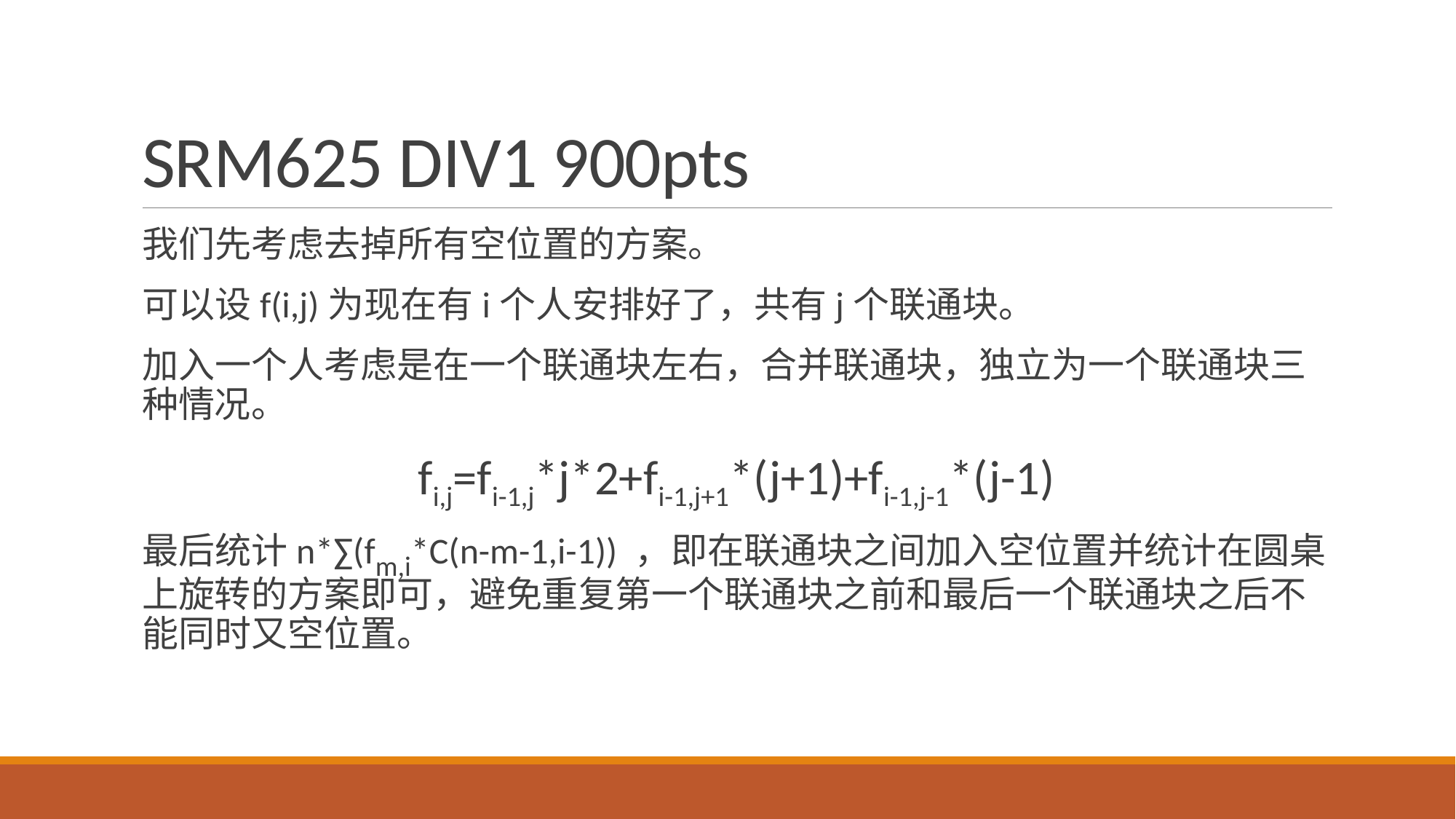

# SRM625 DIV1 900pts
我们先考虑去掉所有空位置的方案。
可以设f(i,j)为现在有i个人安排好了，共有j个联通块。
加入一个人考虑是在一个联通块左右，合并联通块，独立为一个联通块三种情况。
fi,j=fi-1,j*j*2+fi-1,j+1*(j+1)+fi-1,j-1*(j-1)
最后统计n*∑(fm,i*C(n-m-1,i-1)) ，即在联通块之间加入空位置并统计在圆桌上旋转的方案即可，避免重复第一个联通块之前和最后一个联通块之后不能同时又空位置。